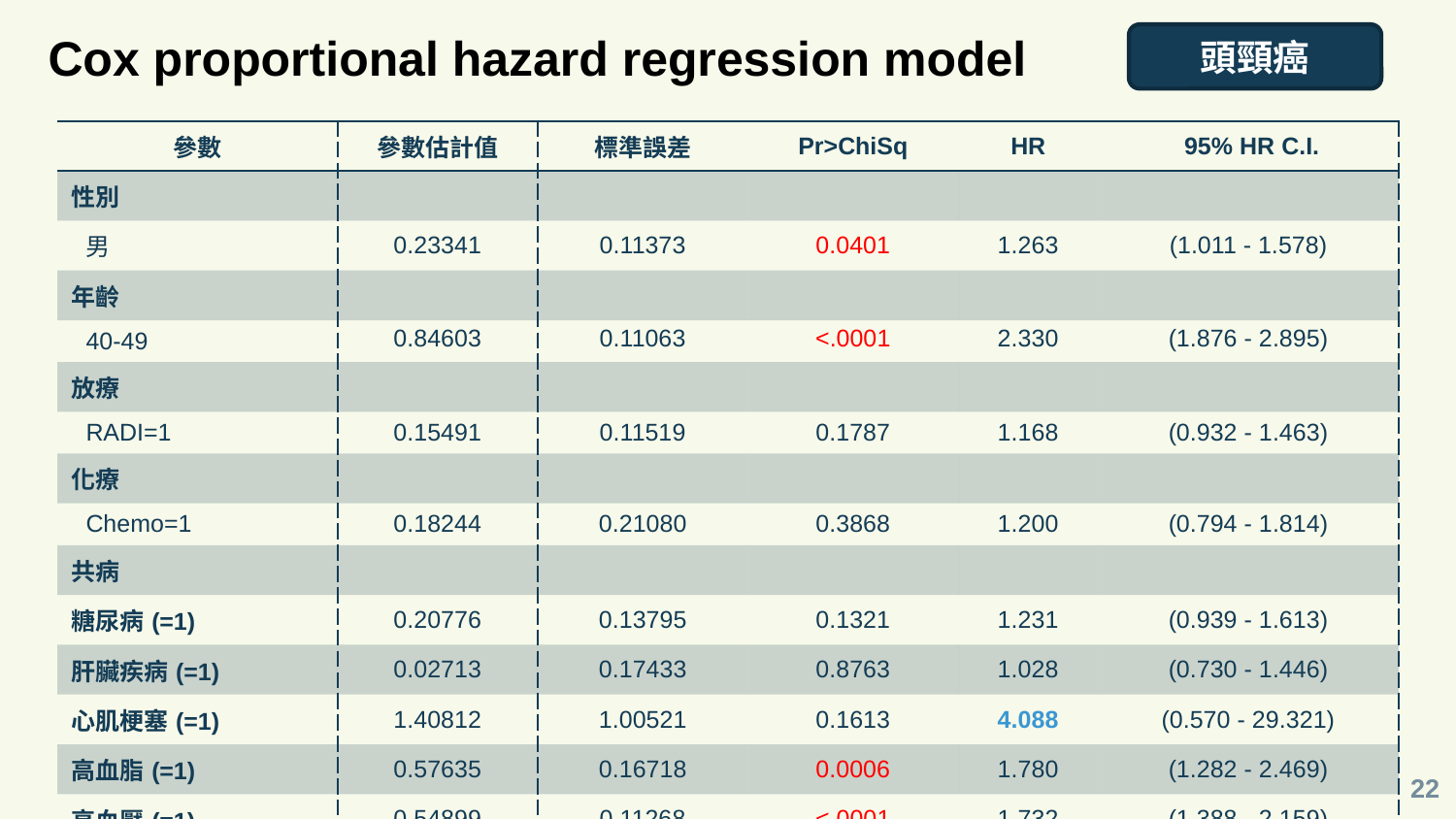

Cox proportional hazard regression model
頭頸癌
| 參數 | 參數估計值 | 標準誤差 | Pr>ChiSq | HR | 95% HR C.I. |
| --- | --- | --- | --- | --- | --- |
| 性別 |  |  |  |  |  |
| 男 | 0.23341 | 0.11373 | 0.0401 | 1.263 | (1.011 - 1.578) |
| 年齡 |  |  |  |  |  |
| 40-49 | 0.84603 | 0.11063 | <.0001 | 2.330 | (1.876 - 2.895) |
| 放療 |  |  |  |  |  |
| RADI=1 | 0.15491 | 0.11519 | 0.1787 | 1.168 | (0.932 - 1.463) |
| 化療 |  |  |  |  |  |
| Chemo=1 | 0.18244 | 0.21080 | 0.3868 | 1.200 | (0.794 - 1.814) |
| 共病 |  |  |  |  |  |
| 糖尿病(=1) | 0.20776 | 0.13795 | 0.1321 | 1.231 | (0.939 - 1.613) |
| 肝臟疾病(=1) | 0.02713 | 0.17433 | 0.8763 | 1.028 | (0.730 - 1.446) |
| 心肌梗塞(=1) | 1.40812 | 1.00521 | 0.1613 | 4.088 | (0.570 - 29.321) |
| 高血脂(=1) | 0.57635 | 0.16718 | 0.0006 | 1.780 | (1.282 - 2.469) |
| 高血壓(=1) | 0.54899 | 0.11268 | <.0001 | 1.732 | (1.388 - 2.159) |
22